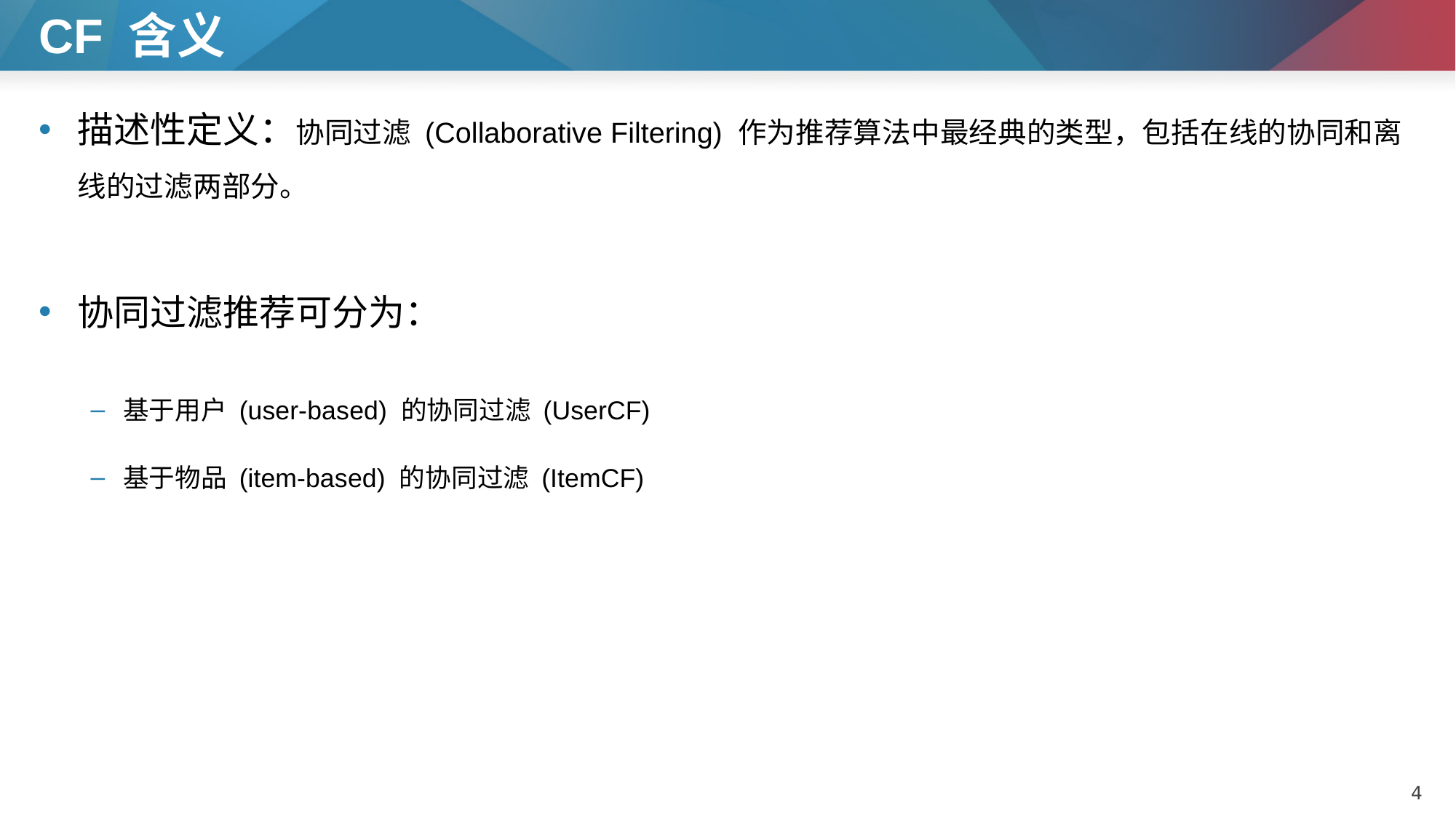

# CF 含义
描述性定义：协同过滤 (Collaborative Filtering) 作为推荐算法中最经典的类型，包括在线的协同和离线的过滤两部分。

协同过滤推荐可分为：

基于用户 (user-based) 的协同过滤 (UserCF)
基于物品 (item-based) 的协同过滤 (ItemCF)